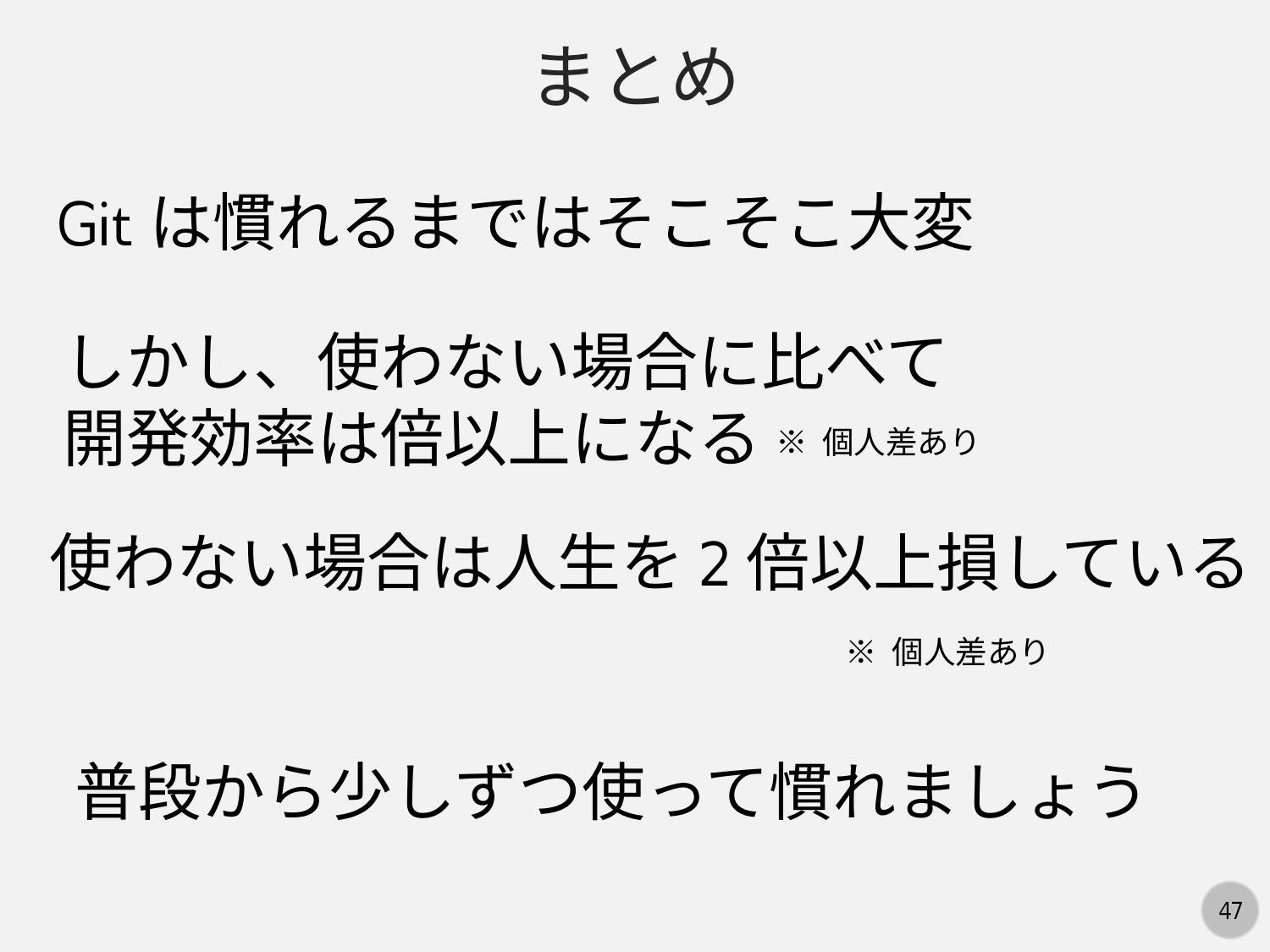

まとめ
Gitは慣れるまではそこそこ大変
しかし、使わない場合に比べて
開発効率は倍以上になる
※ 個人差あり
使わない場合は人生を2倍以上損している
※ 個人差あり
普段から少しずつ使って慣れましょう